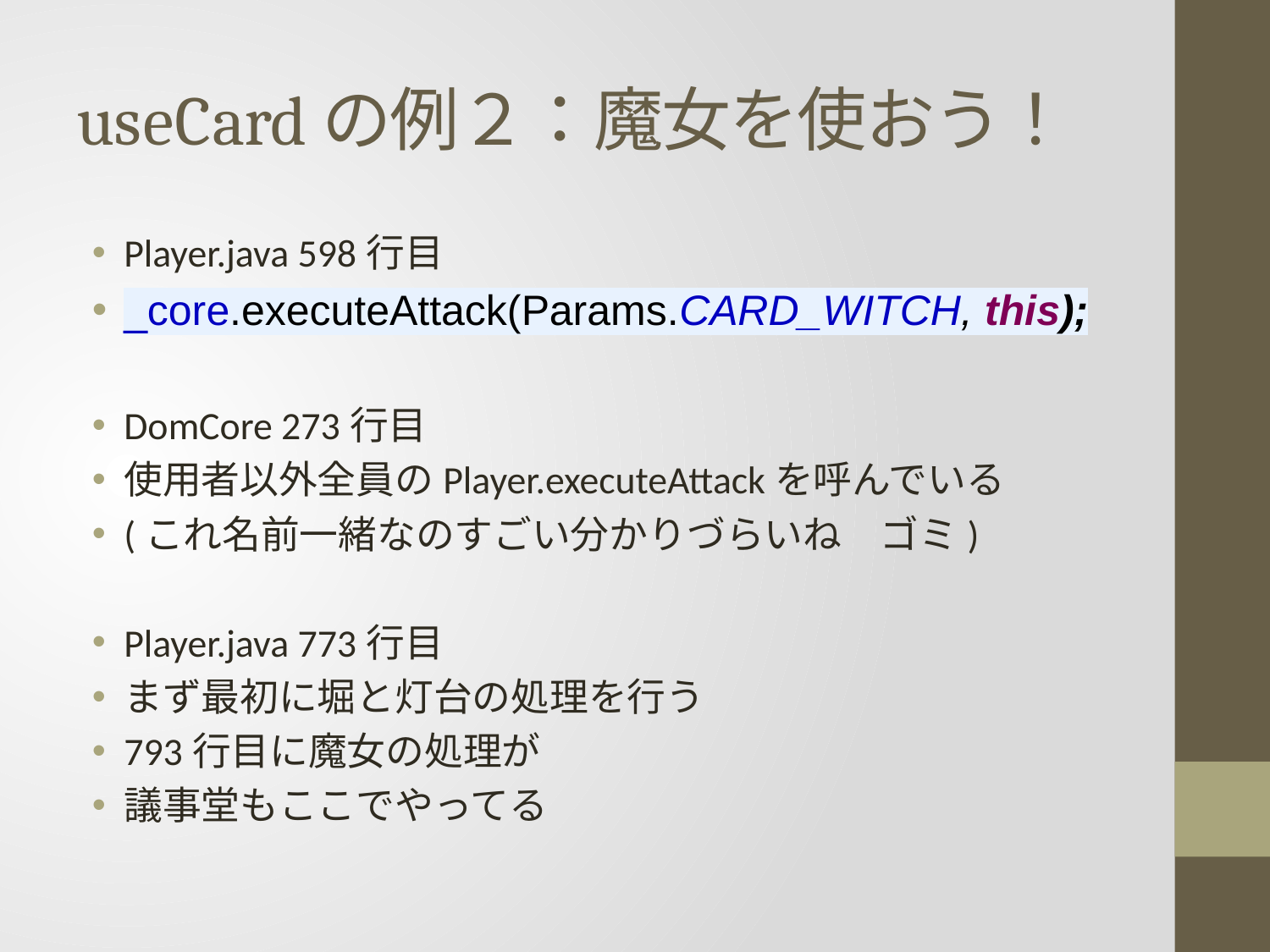

# useCardの例２：魔女を使おう！
Player.java 598行目
_core.executeAttack(Params.CARD_WITCH, this);

DomCore 273行目
使用者以外全員のPlayer.executeAttackを呼んでいる
(これ名前一緒なのすごい分かりづらいね　ゴミ)

Player.java 773行目
まず最初に堀と灯台の処理を行う
793行目に魔女の処理が
議事堂もここでやってる